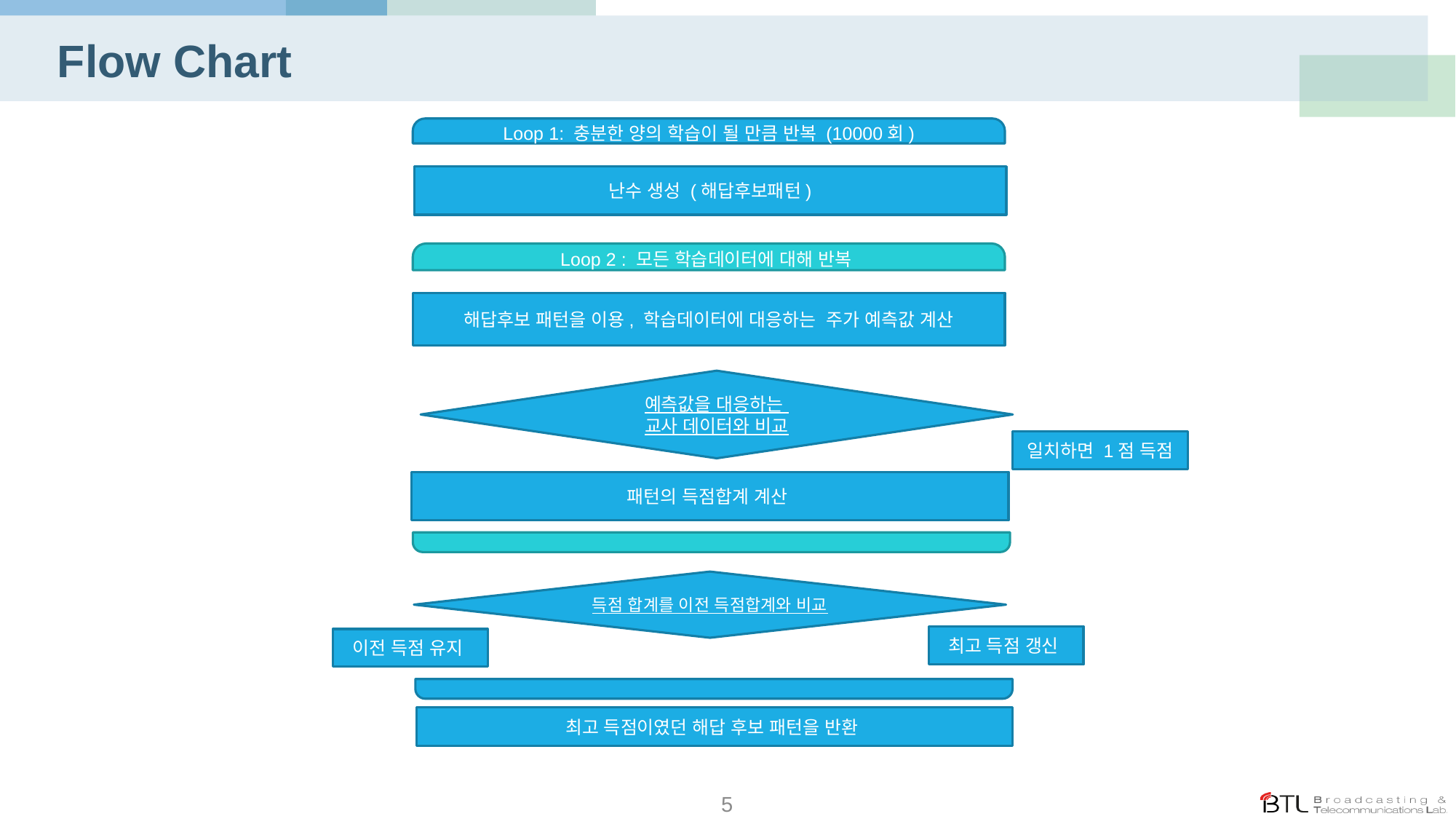

# Flow Chart
Loop 1: 충분한 양의 학습이 될 만큼 반복 (10000회)
난수 생성 (해답후보패턴)
Loop 2 : 모든 학습데이터에 대해 반복
해답후보 패턴을 이용, 학습데이터에 대응하는  주가 예측값 계산
예측값을 대응하는
교사 데이터와 비교
일치하면 1점 득점
패턴의 득점합계 계산

득점 합계를 이전 득점합계와 비교
최고 득점 갱신
이전 득점 유지

최고 득점이였던 해답 후보 패턴을 반환
5